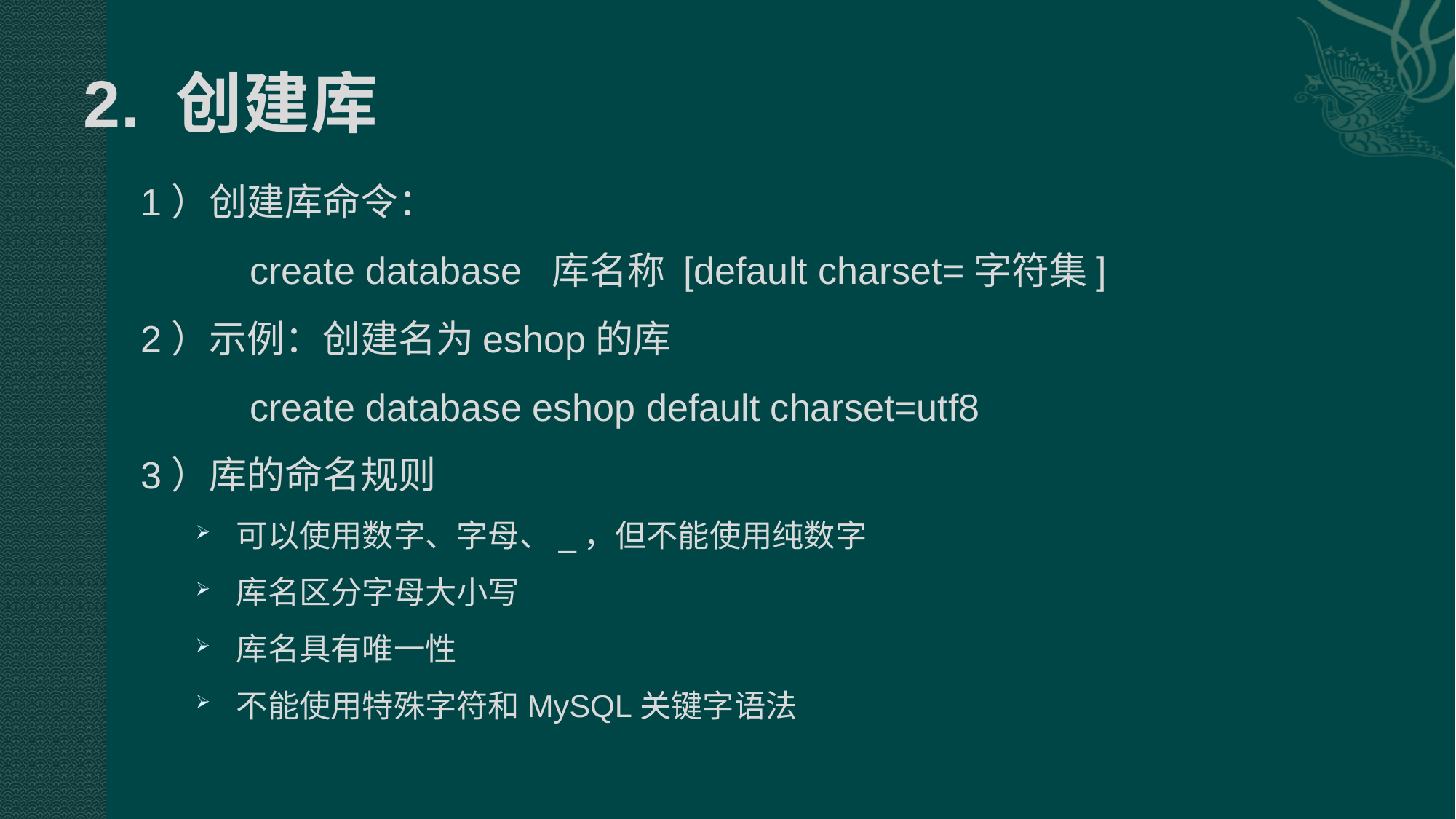

# 2. 创建库
1）创建库命令：
	create database  库名称 [default charset=字符集]
2）示例：创建名为eshop的库
	create database eshop default charset=utf8
3）库的命名规则
可以使用数字、字母、_，但不能使用纯数字
库名区分字母大小写
库名具有唯一性
不能使用特殊字符和MySQL关键字语法